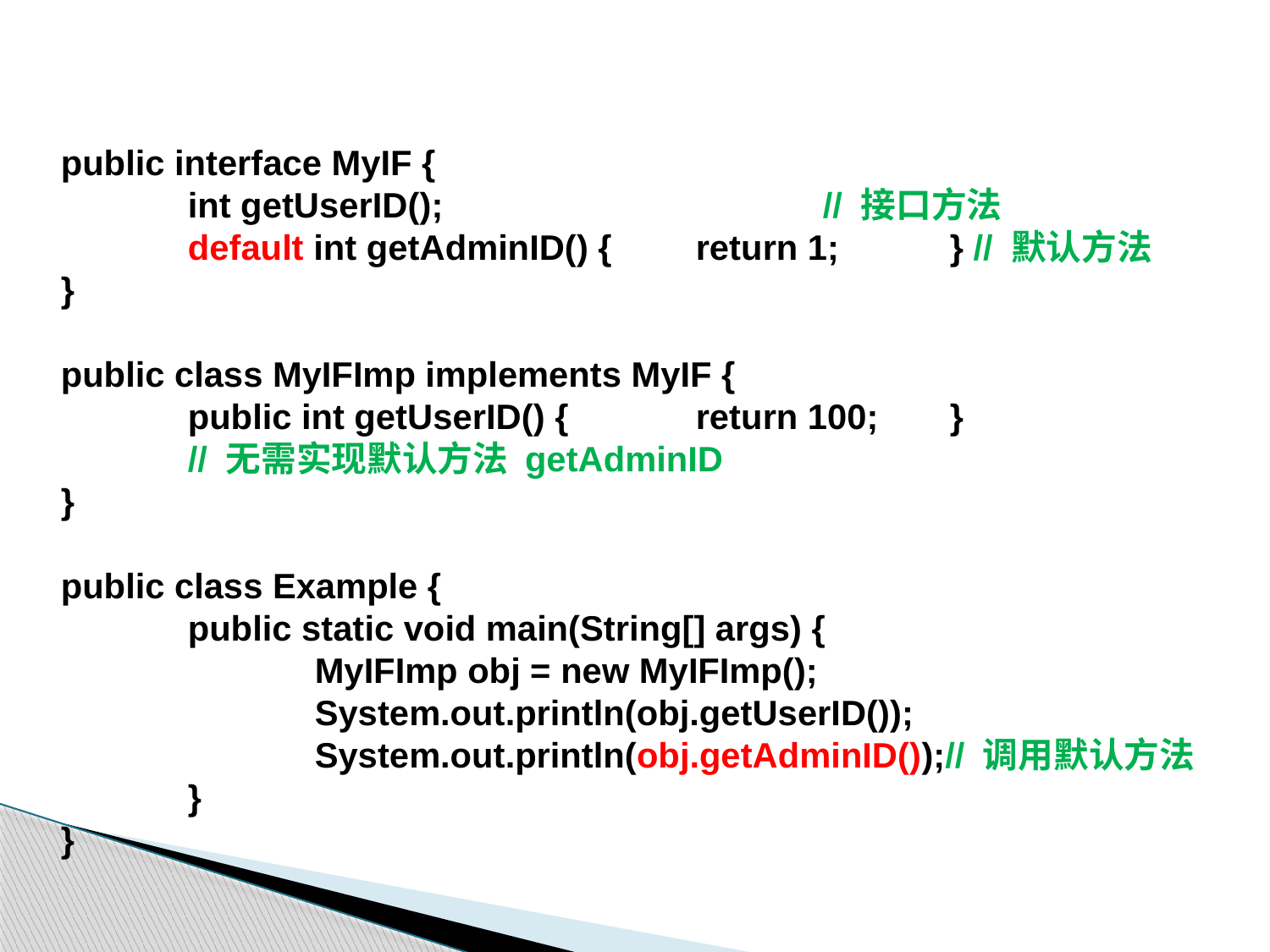

public interface MyIF {
	int getUserID();			// 接口方法
	default int getAdminID() {	return 1;	} // 默认方法
}

public class MyIFImp implements MyIF {
	public int getUserID() {	return 100;	}
	// 无需实现默认方法 getAdminID
}

public class Example {
	public static void main(String[] args) {
		MyIFImp obj = new MyIFImp();
		System.out.println(obj.getUserID());
		System.out.println(obj.getAdminID());// 调用默认方法
	}
}